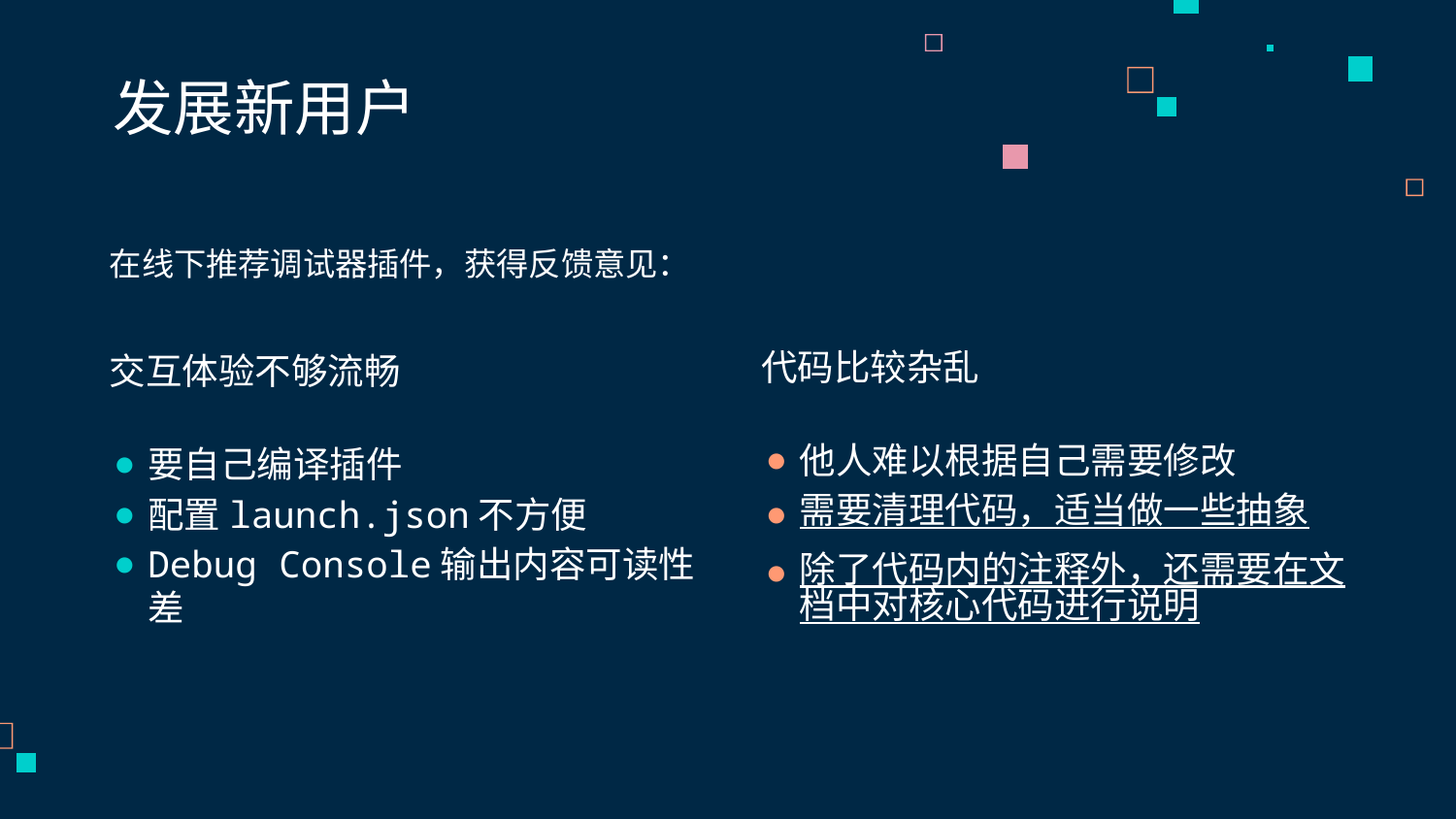

# 发展新用户
在线下推荐调试器插件，获得反馈意见：

交互体验不够流畅

要自己编译插件
配置launch.json不方便
Debug Console输出内容可读性差
代码比较杂乱

他人难以根据自己需要修改
需要清理代码，适当做一些抽象
除了代码内的注释外，还需要在文档中对核心代码进行说明